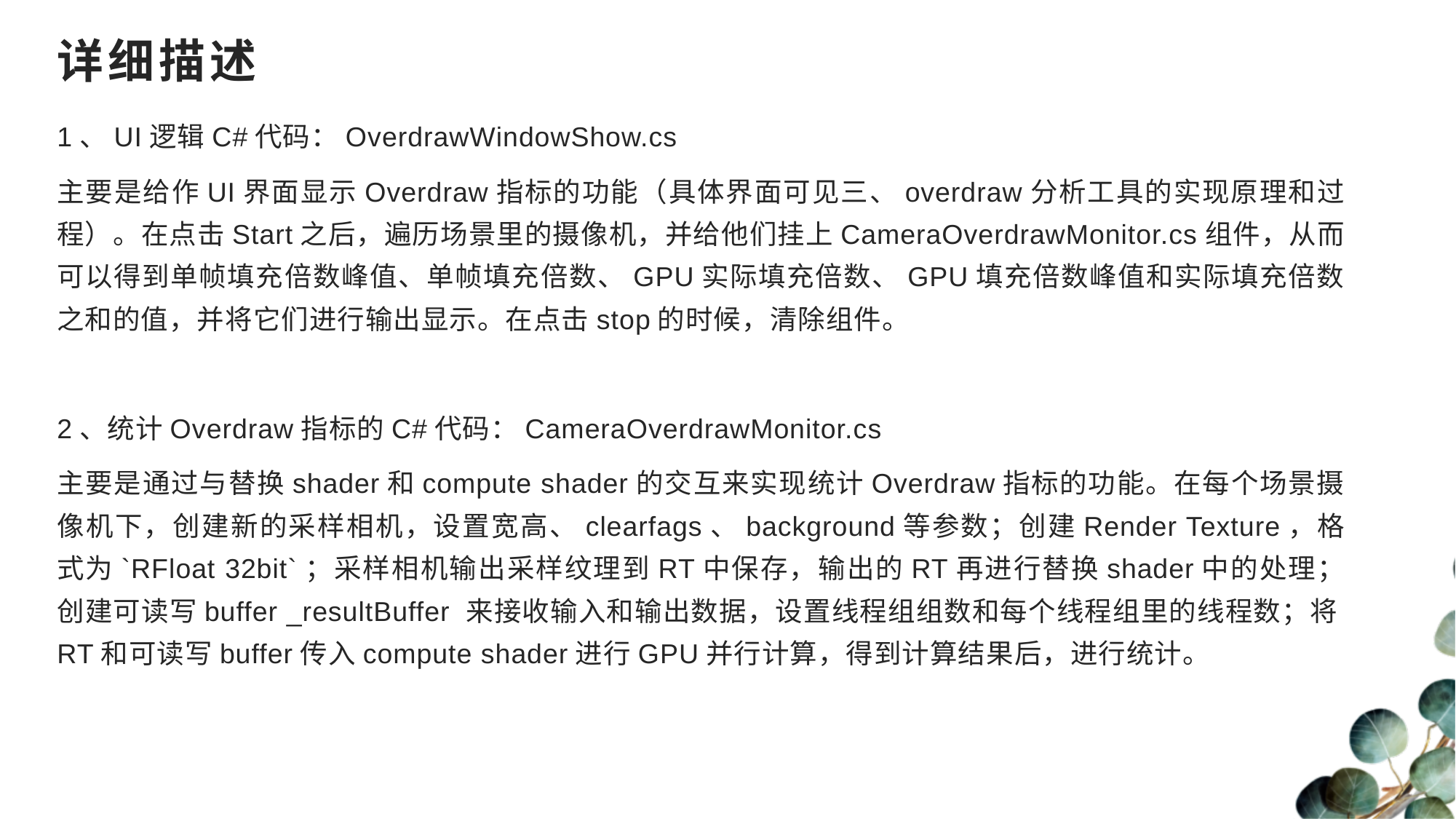

详细描述
1、UI逻辑C#代码：OverdrawWindowShow.cs
主要是给作UI界面显示Overdraw指标的功能（具体界面可见三、overdraw分析工具的实现原理和过程）。在点击Start之后，遍历场景里的摄像机，并给他们挂上CameraOverdrawMonitor.cs组件，从而可以得到单帧填充倍数峰值、单帧填充倍数、GPU实际填充倍数、GPU填充倍数峰值和实际填充倍数之和的值，并将它们进行输出显示。在点击stop的时候，清除组件。

2、统计Overdraw指标的C#代码：CameraOverdrawMonitor.cs
主要是通过与替换shader和compute shader的交互来实现统计Overdraw指标的功能。在每个场景摄像机下，创建新的采样相机，设置宽高、clearfags、background等参数；创建Render Texture，格式为`RFloat 32bit`；采样相机输出采样纹理到RT中保存，输出的RT再进行替换shader中的处理；创建可读写buffer _resultBuffer 来接收输入和输出数据，设置线程组组数和每个线程组里的线程数；将RT和可读写buffer传入compute shader进行GPU并行计算，得到计算结果后，进行统计。